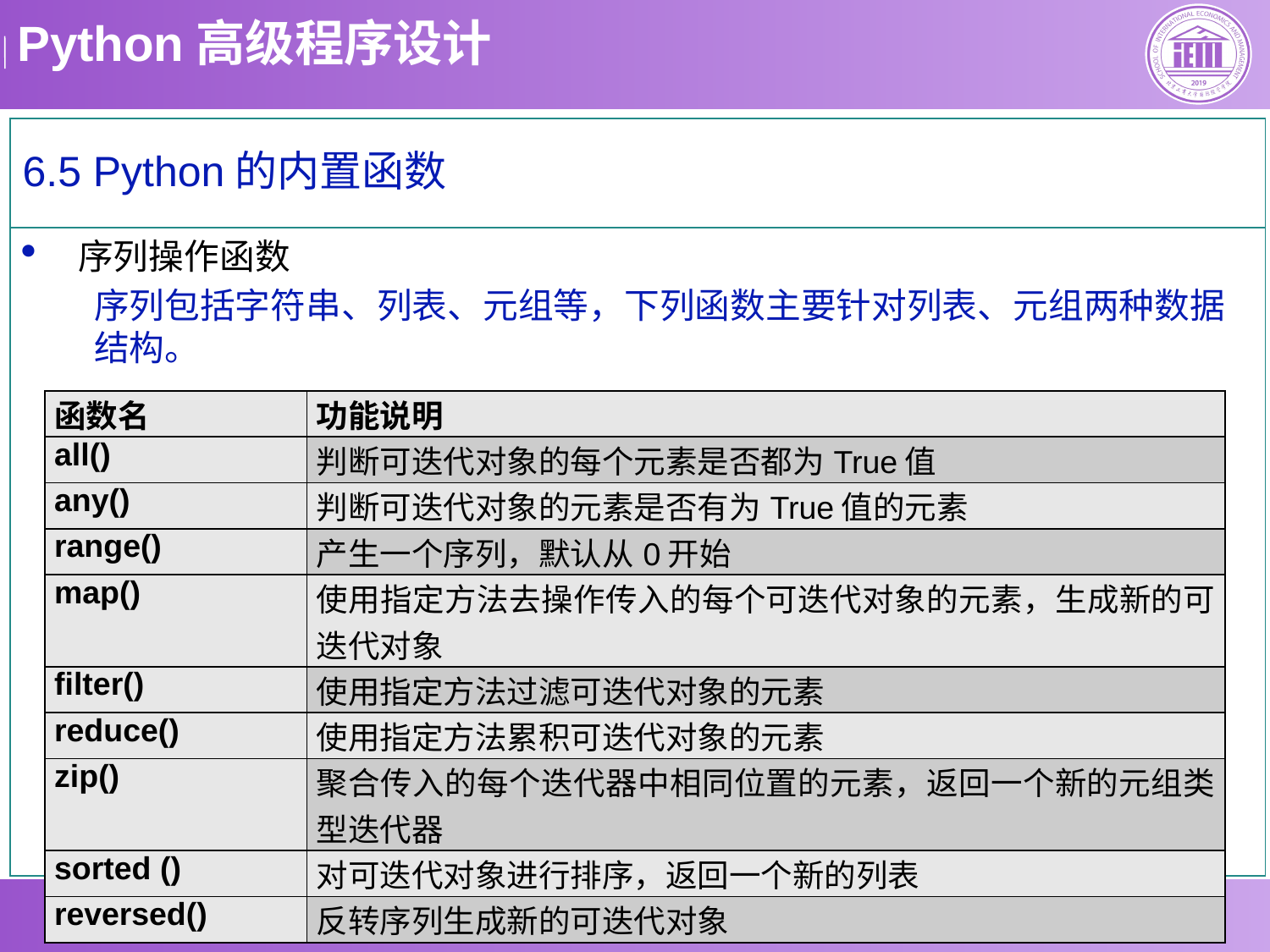

6.5 Python的内置函数
序列操作函数
序列包括字符串、列表、元组等，下列函数主要针对列表、元组两种数据结构。

| 函数名 | 功能说明 |
| --- | --- |
| all() | 判断可迭代对象的每个元素是否都为True值 |
| any() | 判断可迭代对象的元素是否有为True值的元素 |
| range() | 产生一个序列，默认从0开始 |
| map() | 使用指定方法去操作传入的每个可迭代对象的元素，生成新的可迭代对象 |
| filter() | 使用指定方法过滤可迭代对象的元素 |
| reduce() | 使用指定方法累积可迭代对象的元素 |
| zip() | 聚合传入的每个迭代器中相同位置的元素，返回一个新的元组类型迭代器 |
| sorted () | 对可迭代对象进行排序，返回一个新的列表 |
| reversed() | 反转序列生成新的可迭代对象 |